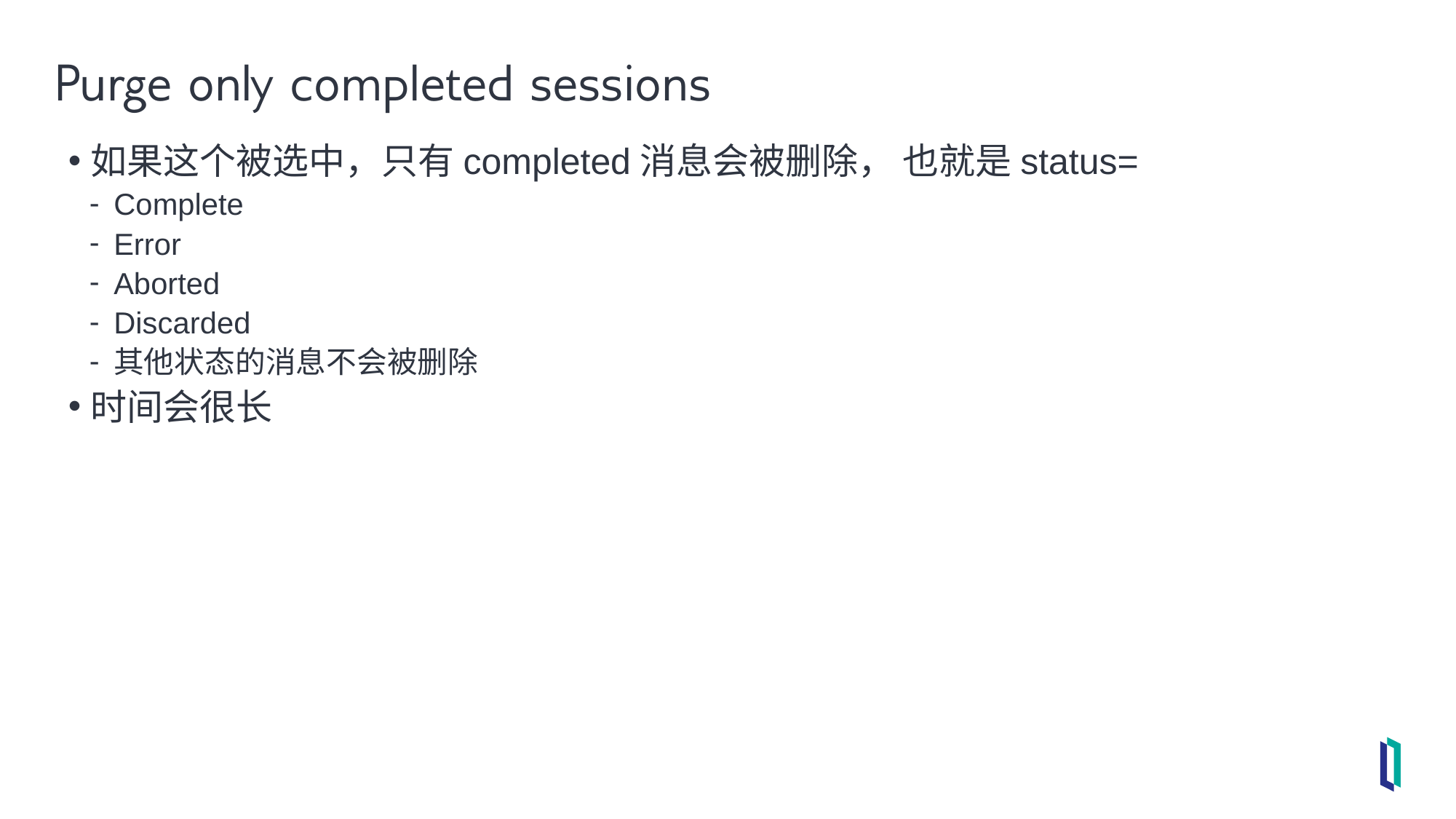

# Purge only completed sessions
如果这个被选中，只有completed消息会被删除， 也就是status=
Complete
Error
Aborted
Discarded
其他状态的消息不会被删除
时间会很长